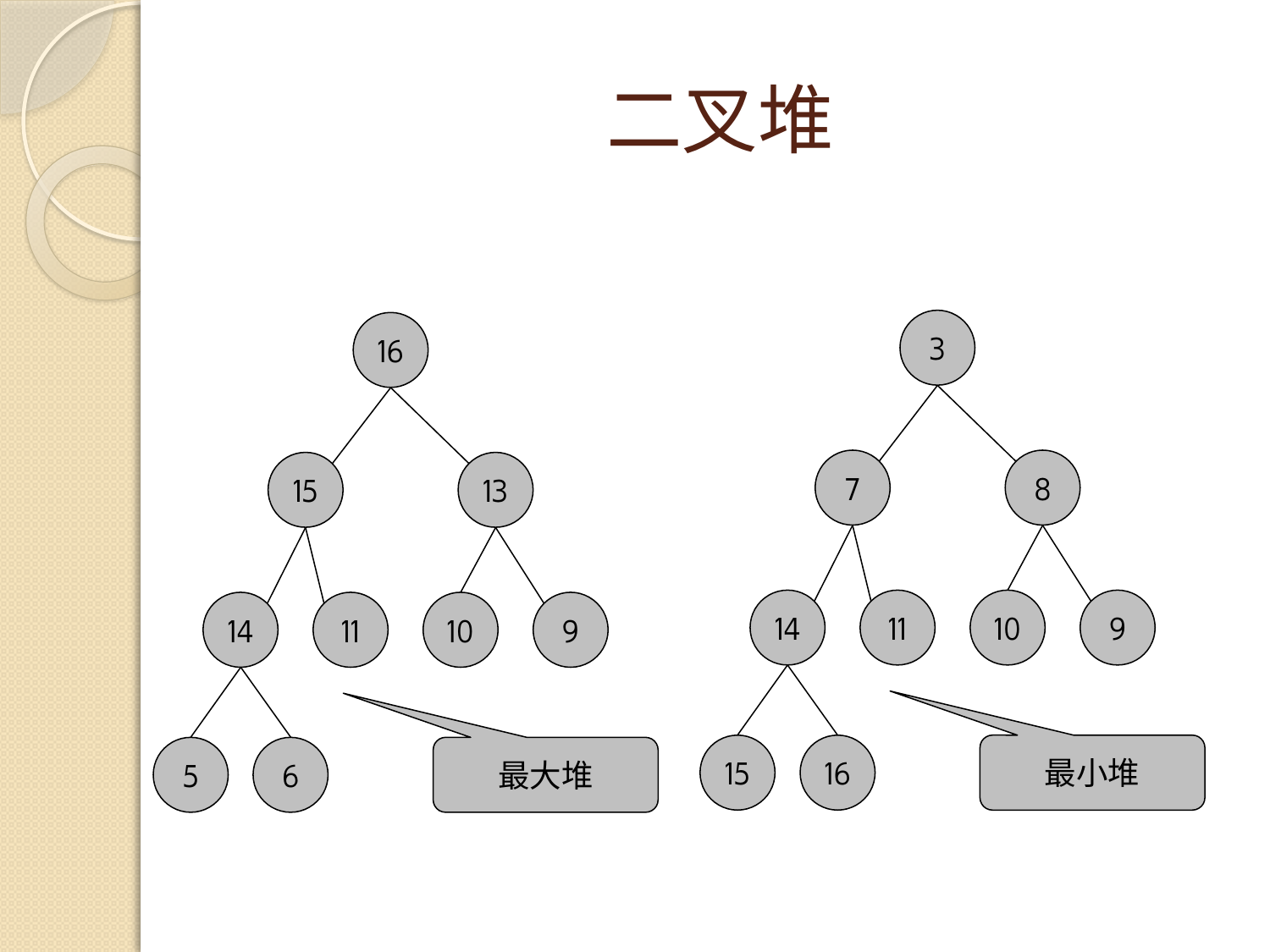

# 二叉堆
3
7
8
14
11
10
9
15
16
最小堆
16
15
13
14
11
10
9
5
6
最大堆